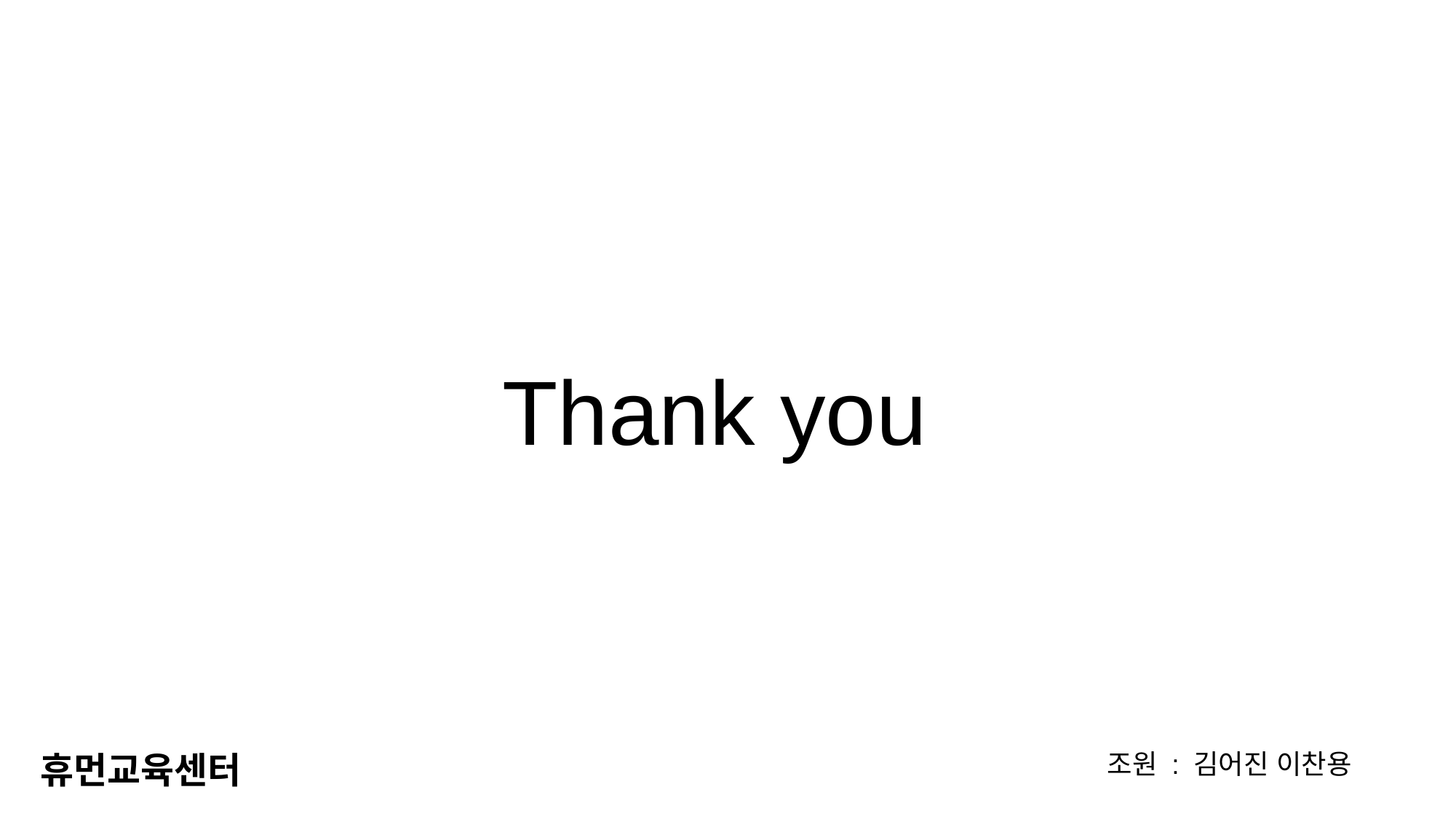

Thank you
휴먼교육센터
조원 : 김어진 이찬용